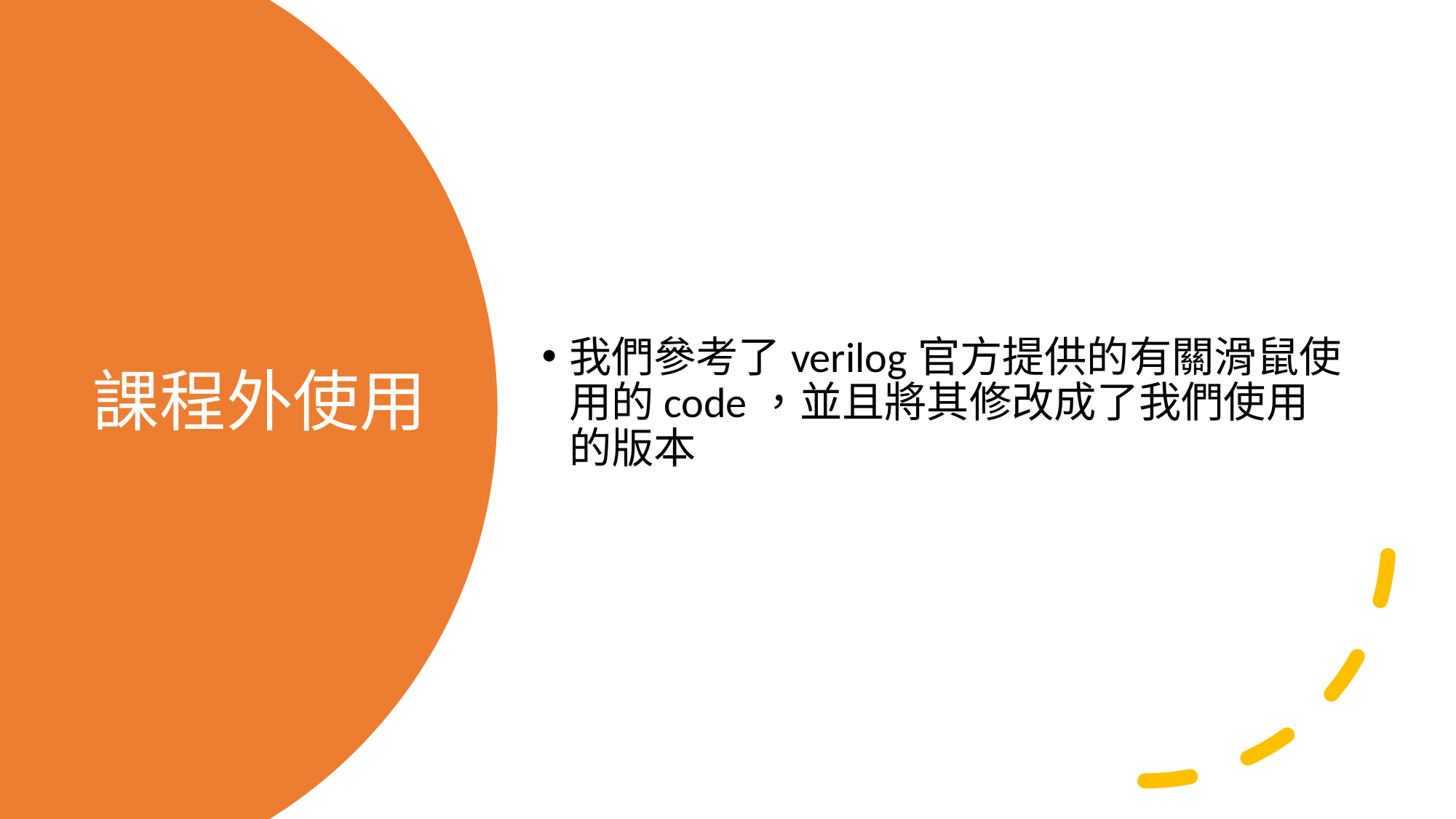

我們參考了verilog官方提供的有關滑鼠使用的code，並且將其修改成了我們使用的版本
# 課程外使用